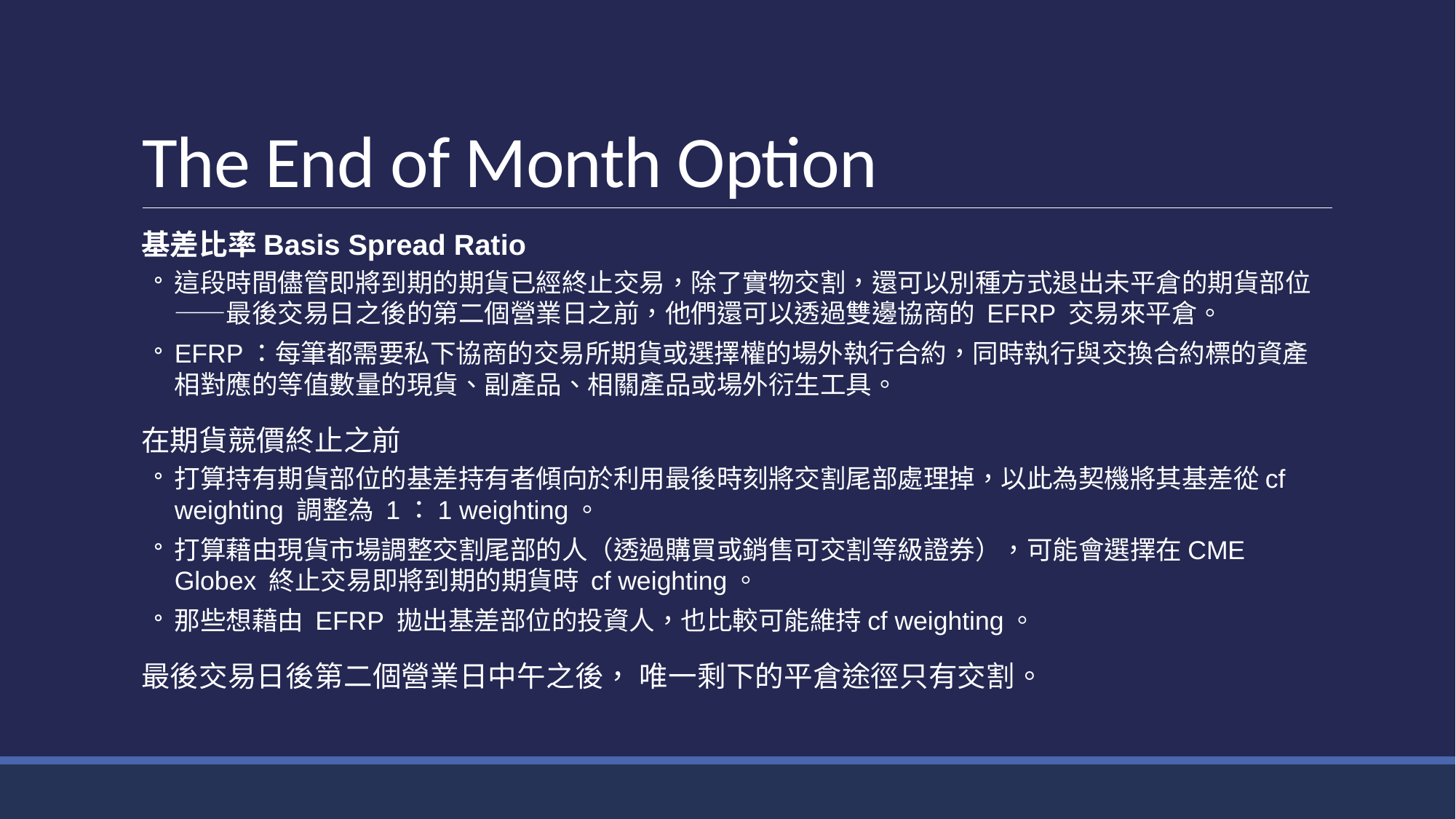

# The End of Month Option
基差比率Basis Spread Ratio
這段時間儘管即將到期的期貨已經終止交易，除了實物交割，還可以別種方式退出未平倉的期貨部位——最後交易日之後的第二個營業日之前，他們還可以透過雙邊協商的 EFRP 交易來平倉。
EFRP：每筆都需要私下協商的交易所期貨或選擇權的場外執行合約，同時執行與交換合約標的資產相對應的等值數量的現貨、副產品、相關產品或場外衍生工具。
在期貨競價終止之前
打算持有期貨部位的基差持有者傾向於利用最後時刻將交割尾部處理掉，以此為契機將其基差從cf weighting 調整為 1：1 weighting。
打算藉由現貨市場調整交割尾部的人（透過購買或銷售可交割等級證券），可能會選擇在CME Globex 終止交易即將到期的期貨時 cf weighting。
那些想藉由 EFRP 拋出基差部位的投資人，也比較可能維持cf weighting。
最後交易日後第二個營業日中午之後， 唯一剩下的平倉途徑只有交割。